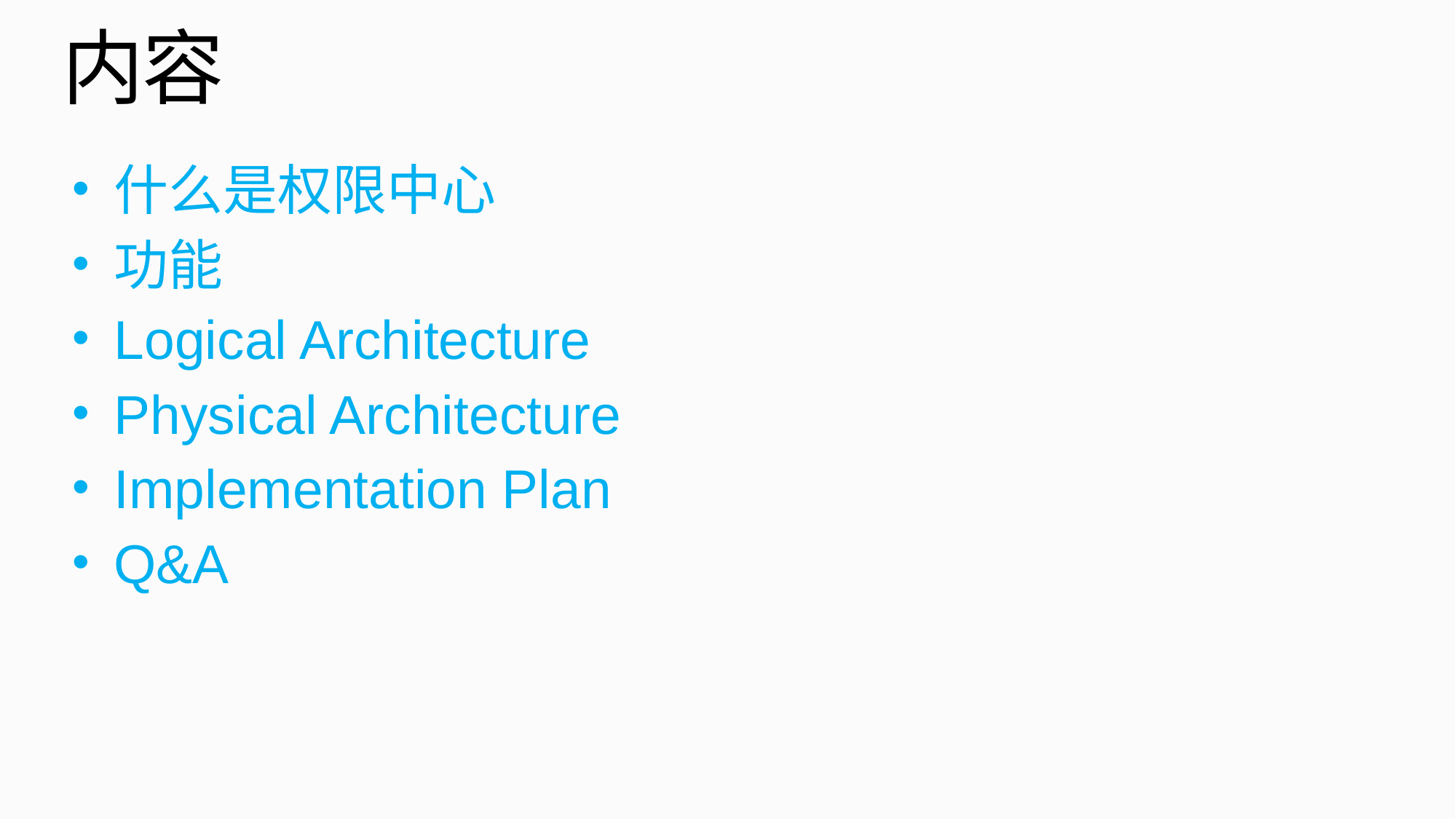

# 内容
什么是权限中心
功能
Logical Architecture
Physical Architecture
Implementation Plan
Q&A